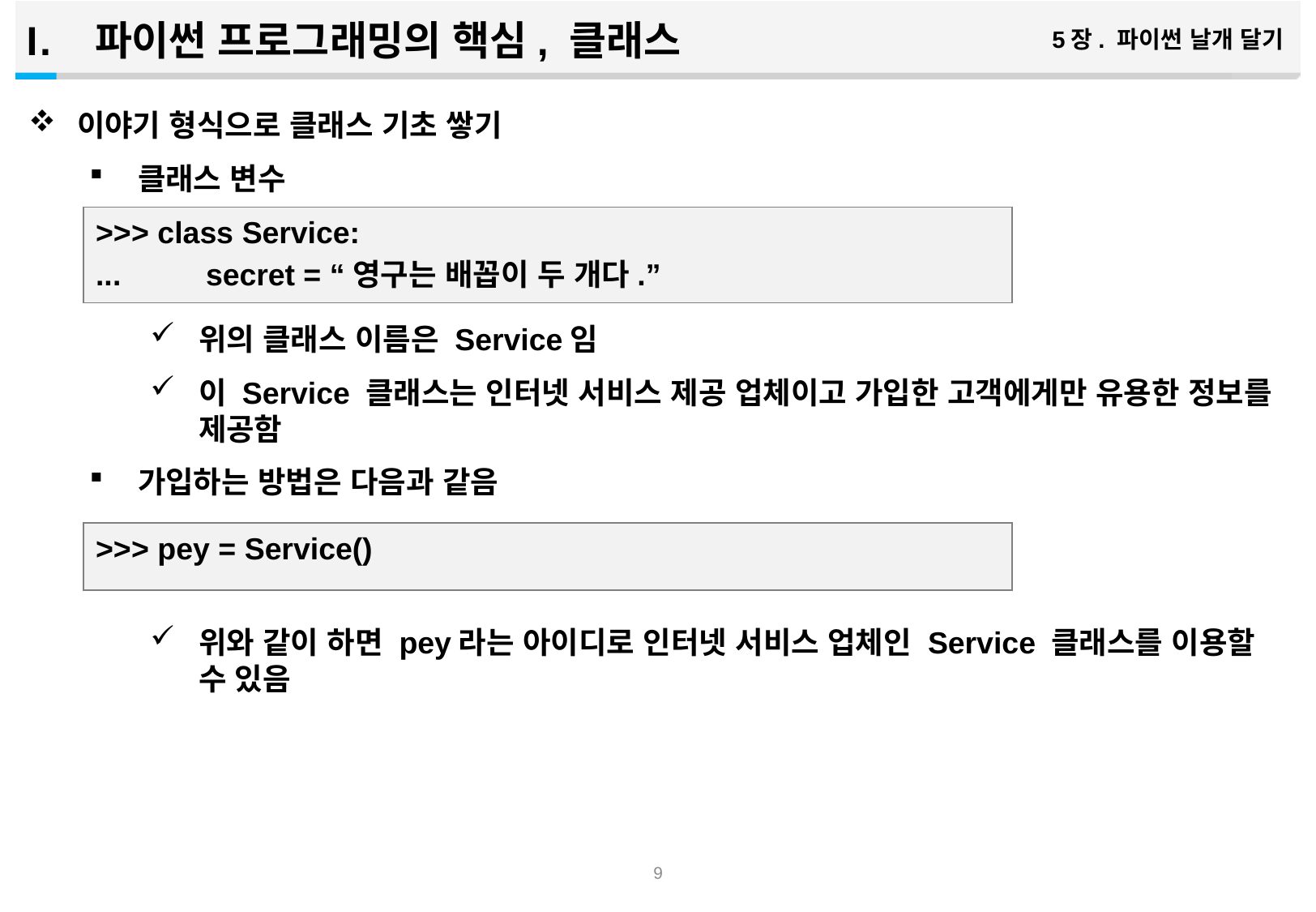

파이썬 프로그래밍의 핵심, 클래스
5장. 파이썬 날개 달기
이야기 형식으로 클래스 기초 쌓기
클래스 변수

위의 클래스 이름은 Service임
이 Service 클래스는 인터넷 서비스 제공 업체이고 가입한 고객에게만 유용한 정보를 제공함
가입하는 방법은 다음과 같음

위와 같이 하면 pey라는 아이디로 인터넷 서비스 업체인 Service 클래스를 이용할 수 있음
>>> class Service:
...          secret = “영구는 배꼽이 두 개다.”
>>> pey = Service()
9